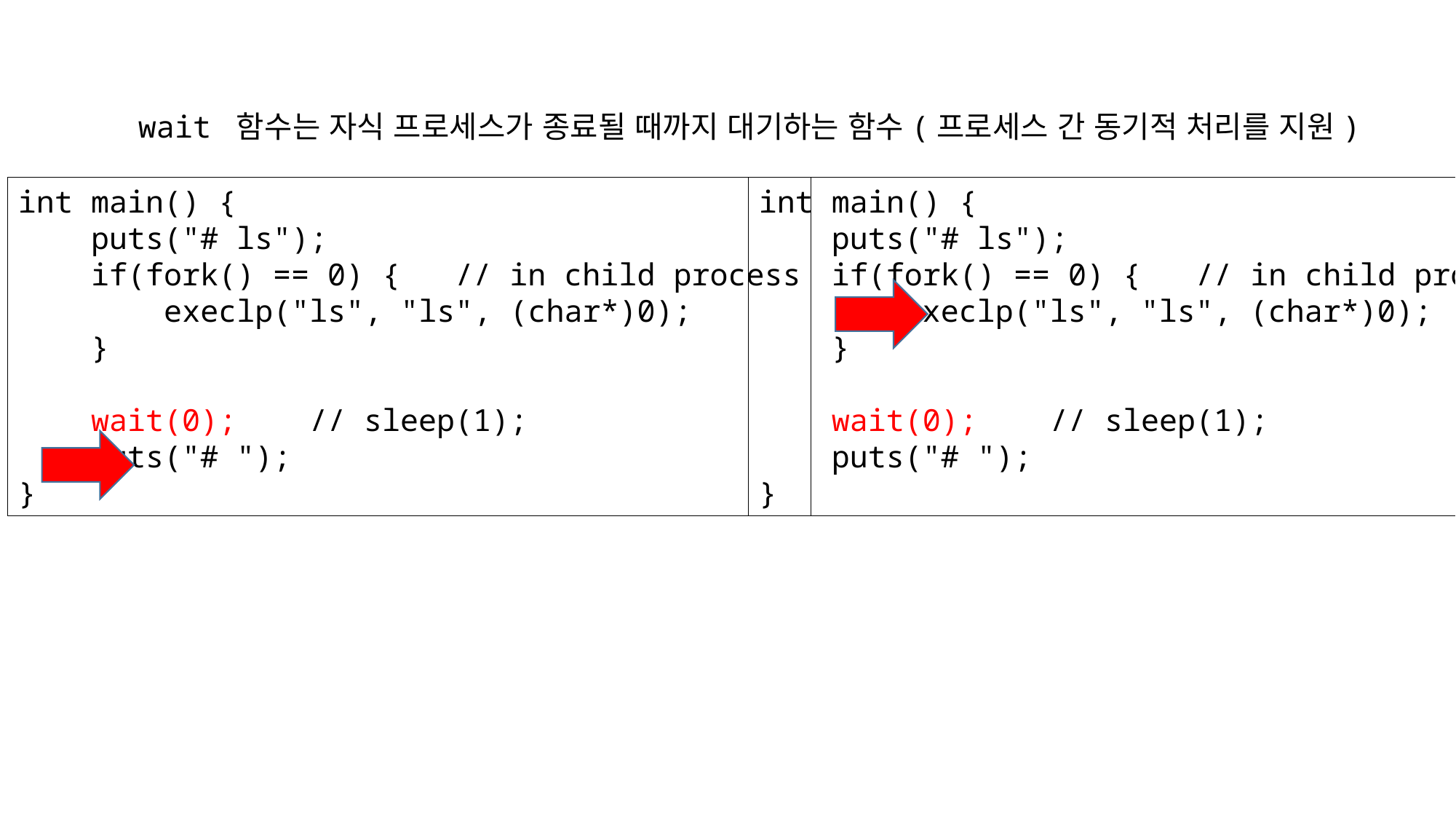

wait 함수는 자식 프로세스가 종료될 때까지 대기하는 함수(프로세스 간 동기적 처리를 지원)
int main() {
    puts("# ls");
    if(fork() == 0) {   // in child process
        execlp("ls", "ls", (char*)0);
    }

    wait(0);    // sleep(1);
    puts("# ");
}
int main() {
    puts("# ls");
    if(fork() == 0) {   // in child process
        execlp("ls", "ls", (char*)0);
    }

    wait(0);    // sleep(1);
    puts("# ");
}